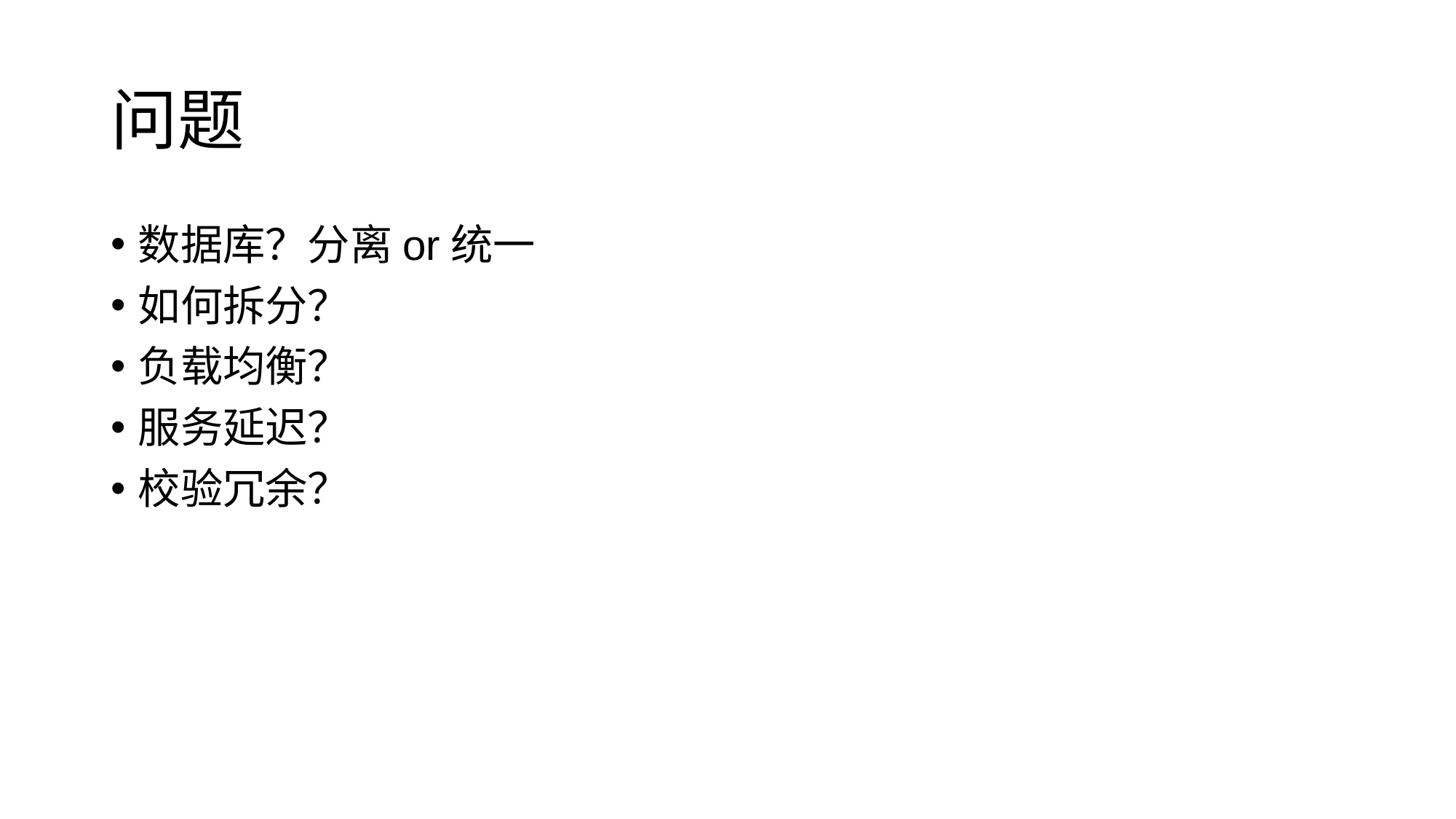

# 问题
数据库？分离or统一
如何拆分？
负载均衡？
服务延迟？
校验冗余？